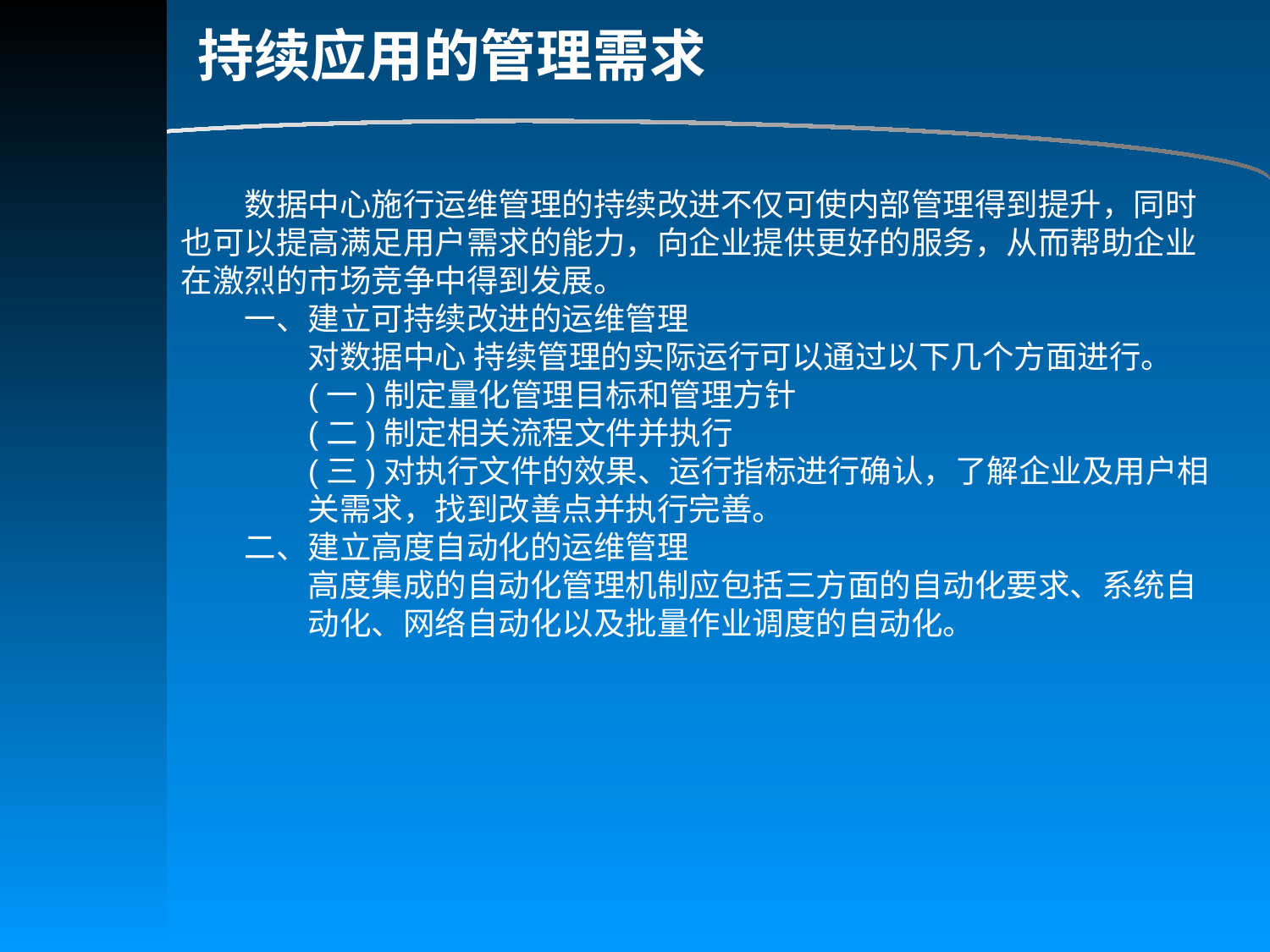

持续应用的管理需求
数据中心施行运维管理的持续改进不仅可使内部管理得到提升，同时也可以提高满足用户需求的能力，向企业提供更好的服务，从而帮助企业在激烈的市场竞争中得到发展。
一、建立可持续改进的运维管理
	对数据中心 持续管理的实际运行可以通过以下几个方面进行。
	(一)制定量化管理目标和管理方针
	(二)制定相关流程文件并执行
	(三)对执行文件的效果、运行指标进行确认，了解企业及用户相	关需求，找到改善点并执行完善。
二、建立高度自动化的运维管理
	高度集成的自动化管理机制应包括三方面的自动化要求、系统自	动化、网络自动化以及批量作业调度的自动化。